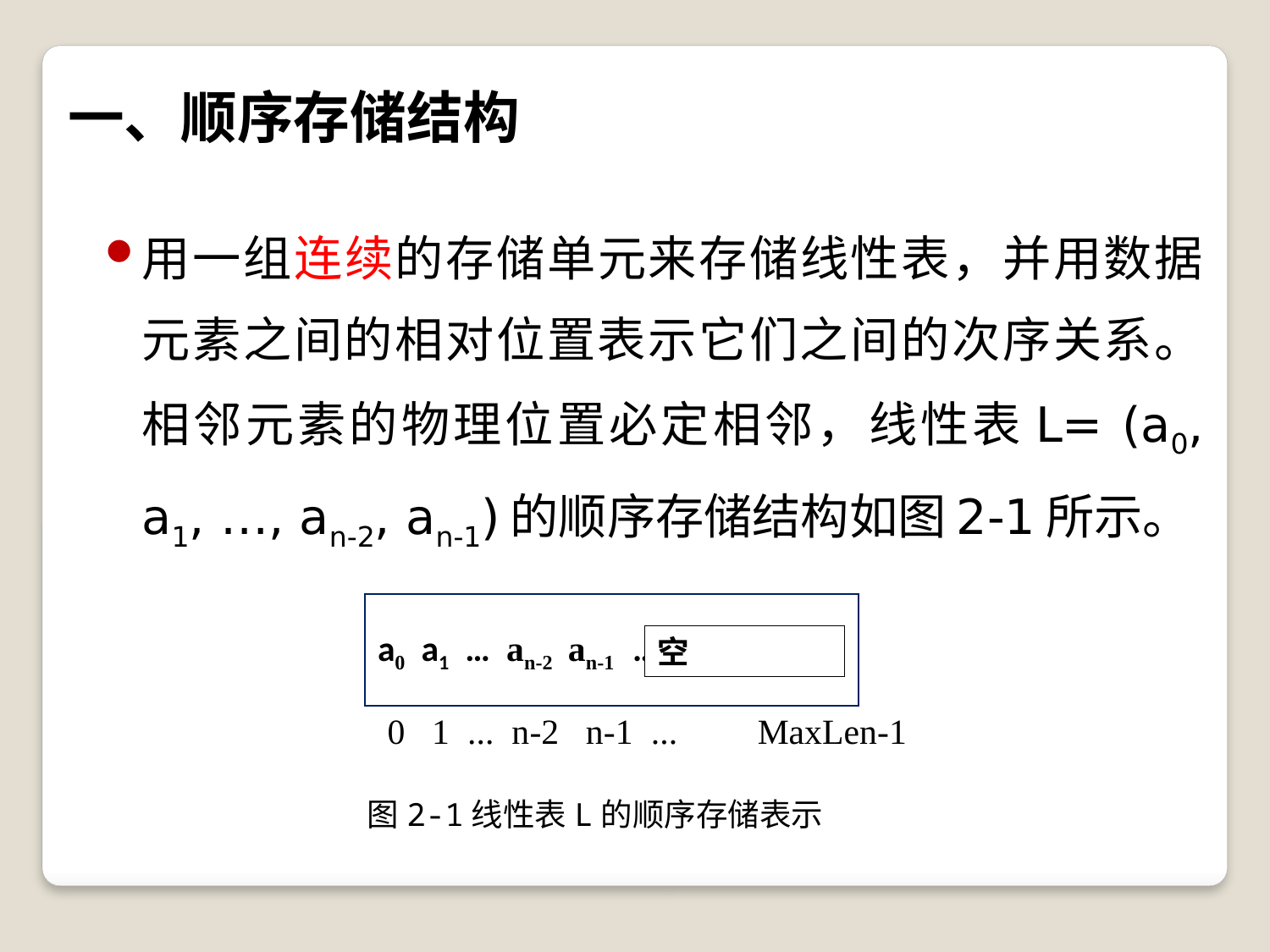

# 一、顺序存储结构

用一组连续的存储单元来存储线性表，并用数据元素之间的相对位置表示它们之间的次序关系。相邻元素的物理位置必定相邻，线性表L= (a0, a1, …, an-2, an-1)的顺序存储结构如图2-1所示。
a0  a1  …  an-2   an-1   …
空
         0   1  ...  n-2   n-1  ...         MaxLen-1
图2-1线性表L的顺序存储表示